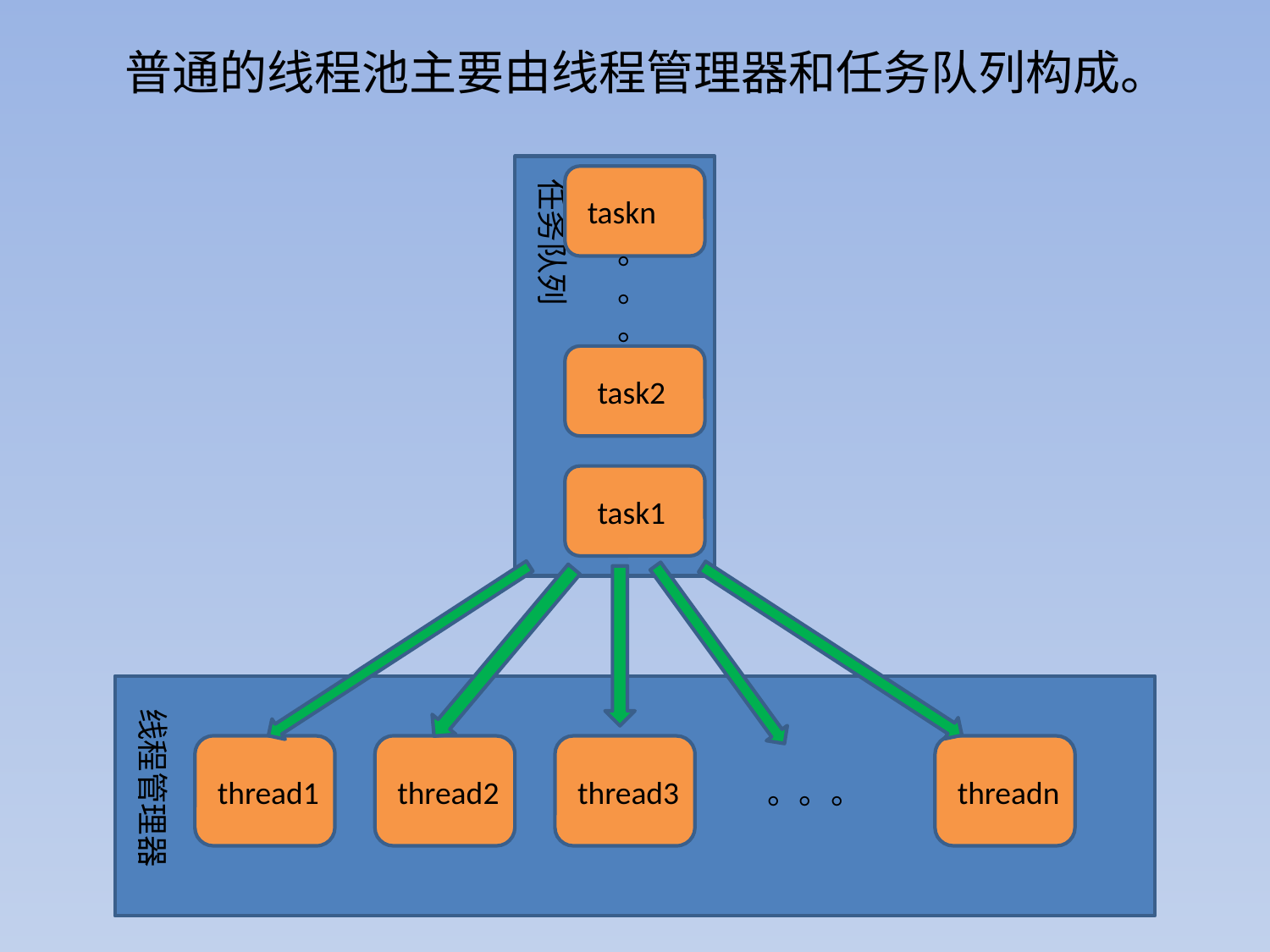

普通的线程池主要由线程管理器和任务队列构成。

任务队列

taskn
。。。

task2

task1

线程管理器
task1
task1
task1
task1

thread1
thread2
thread3
。。。
threadn